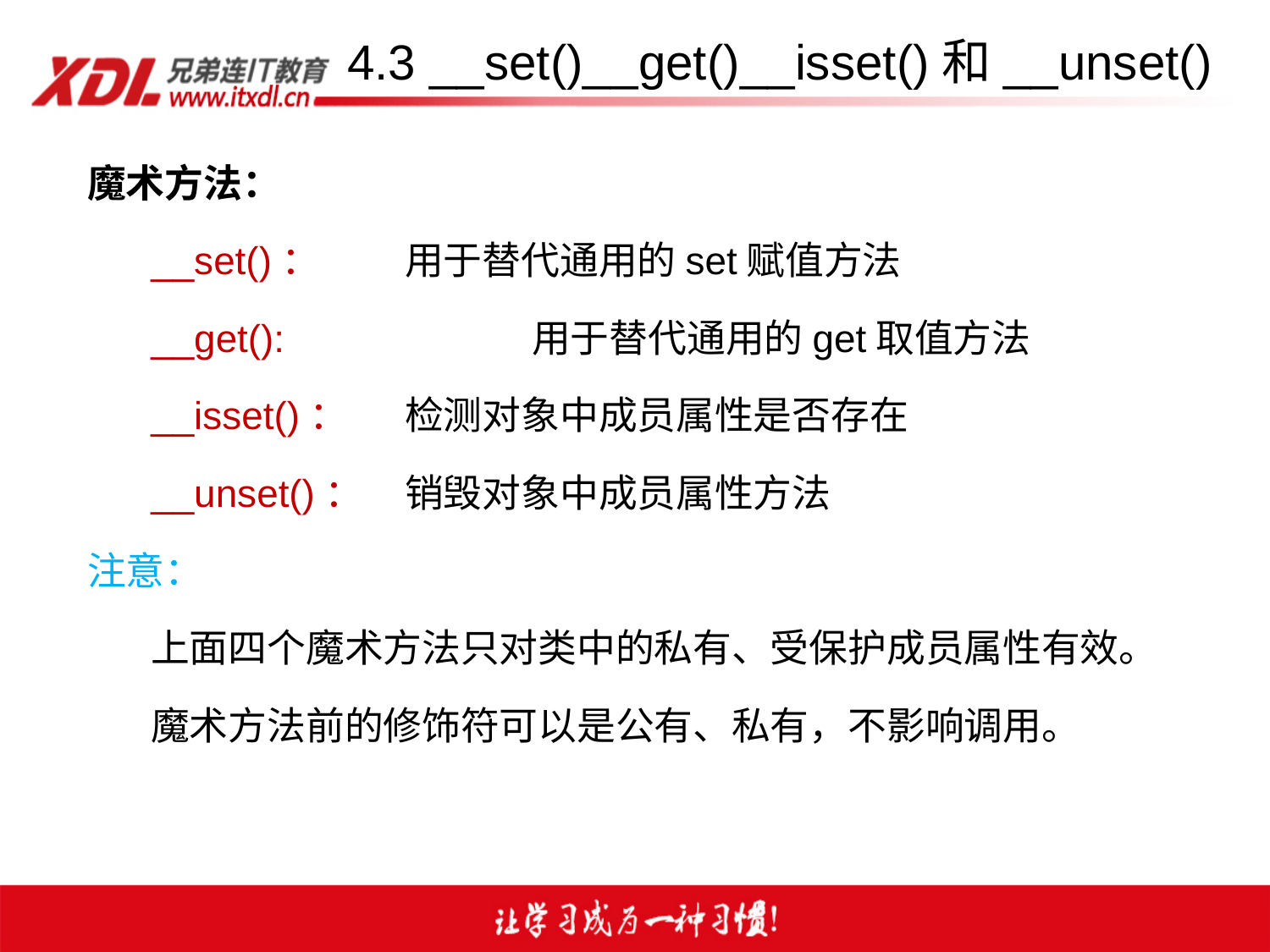

# 4.3 __set()__get()__isset()和__unset()
魔术方法：
__set()：	用于替代通用的set赋值方法
__get(): 		用于替代通用的get取值方法
__isset()：	检测对象中成员属性是否存在
__unset()：	销毁对象中成员属性方法
注意：
上面四个魔术方法只对类中的私有、受保护成员属性有效。
魔术方法前的修饰符可以是公有、私有，不影响调用。